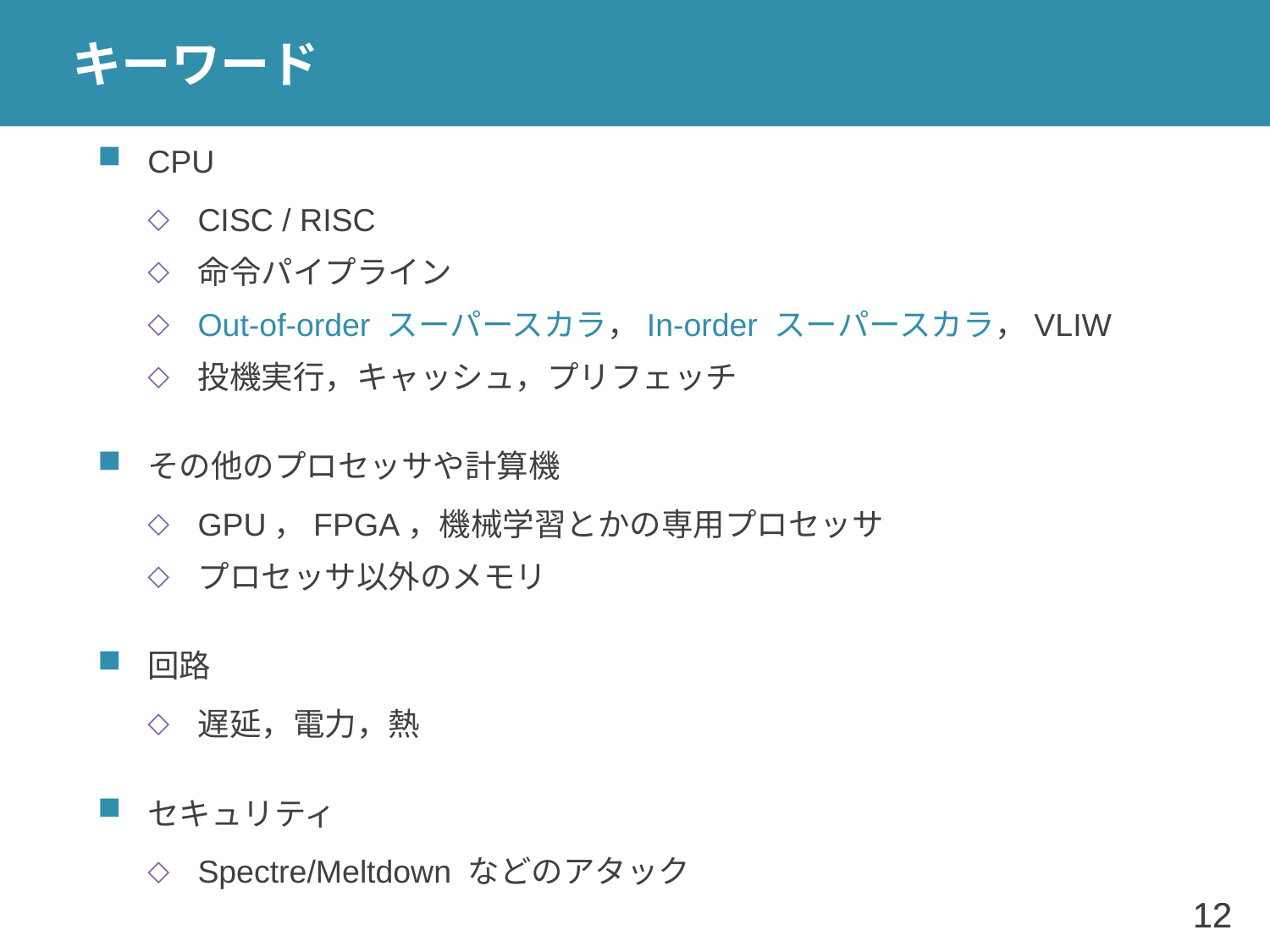

# キーワード
CPU
CISC / RISC
命令パイプライン
Out-of-order スーパースカラ，In-order スーパースカラ，VLIW
投機実行，キャッシュ，プリフェッチ
その他のプロセッサや計算機
GPU，FPGA，機械学習とかの専用プロセッサ
プロセッサ以外のメモリ
回路
遅延，電力，熱
セキュリティ
Spectre/Meltdown などのアタック